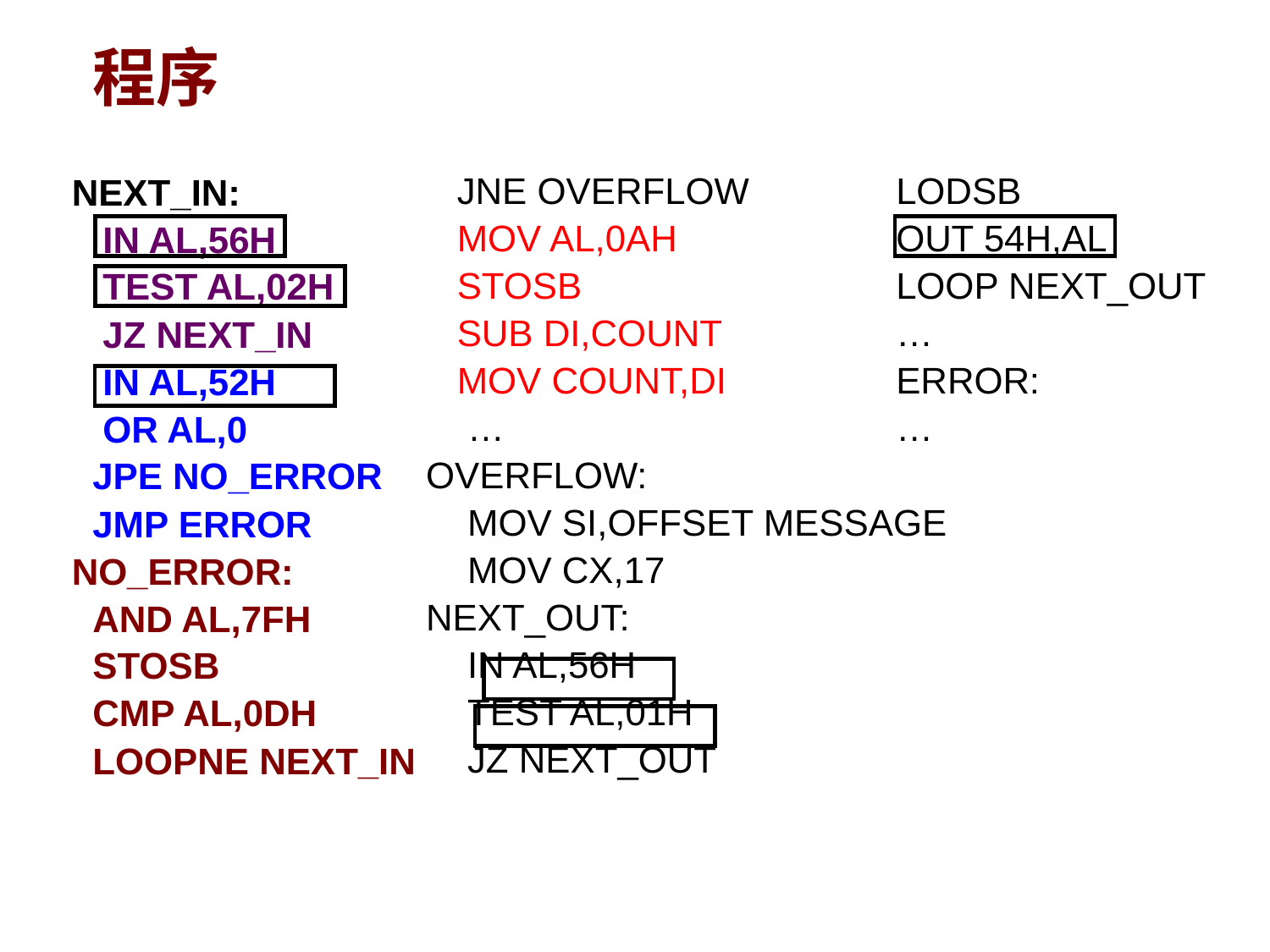

# 程序
   JNE OVERFLOW
   MOV AL,0AH
   STOSB
   SUB DI,COUNT
   MOV COUNT,DI
    …
OVERFLOW:
    MOV SI,OFFSET MESSAGE
    MOV CX,17
NEXT_OUT:
    IN AL,56H
    TEST AL,01H
    JZ NEXT_OUT

LODSB
OUT 54H,AL
LOOP NEXT_OUT
…
ERROR:
…
NEXT_IN:
   IN AL,56H
   TEST AL,02H
   JZ NEXT_IN
   IN AL,52H
   OR AL,0
  JPE NO_ERROR
  JMP ERROR
NO_ERROR:
  AND AL,7FH
  STOSB
  CMP AL,0DH
  LOOPNE NEXT_IN